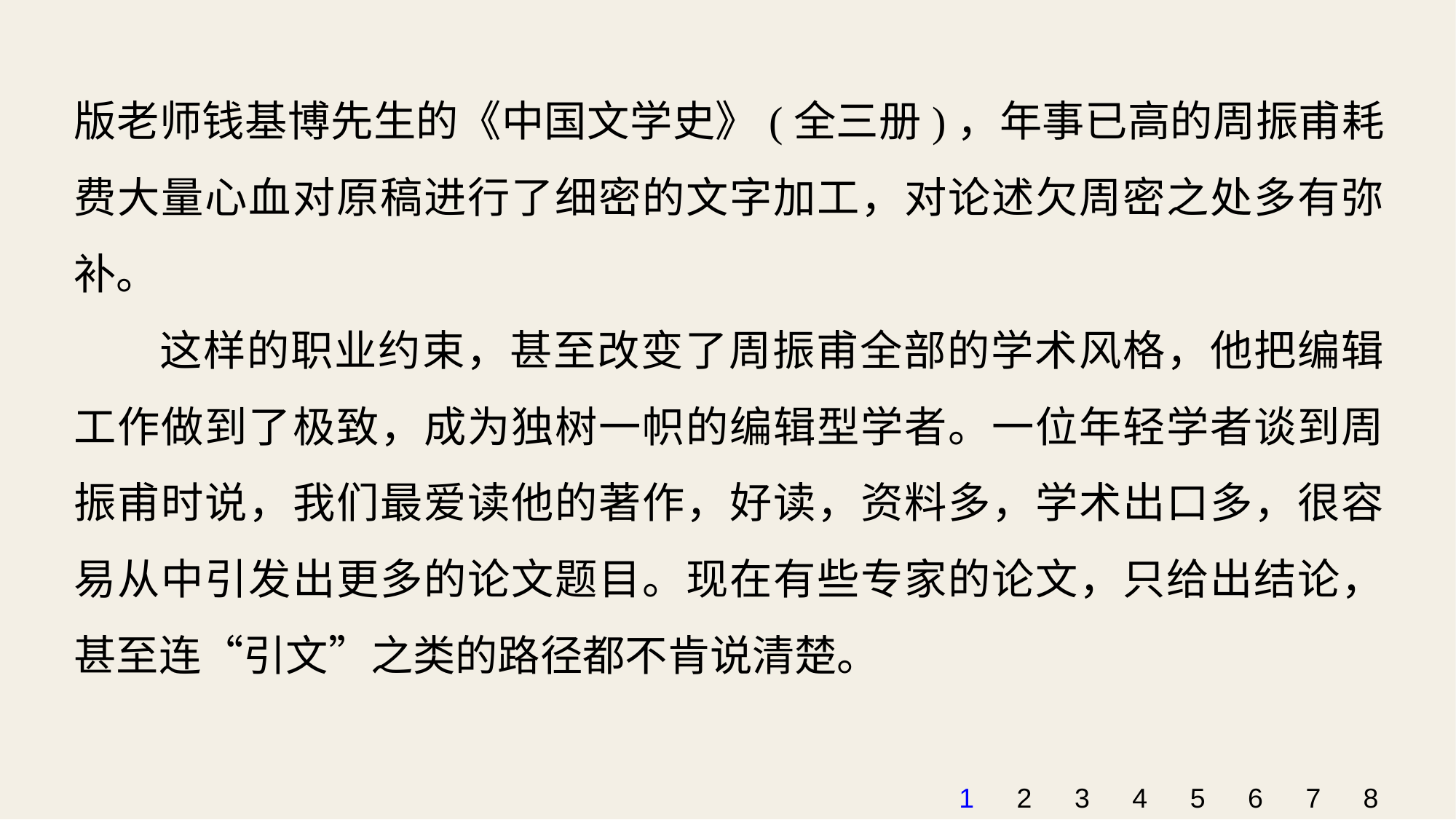

版老师钱基博先生的《中国文学史》(全三册)，年事已高的周振甫耗费大量心血对原稿进行了细密的文字加工，对论述欠周密之处多有弥补。
这样的职业约束，甚至改变了周振甫全部的学术风格，他把编辑工作做到了极致，成为独树一帜的编辑型学者。一位年轻学者谈到周振甫时说，我们最爱读他的著作，好读，资料多，学术出口多，很容易从中引发出更多的论文题目。现在有些专家的论文，只给出结论，甚至连“引文”之类的路径都不肯说清楚。
1
2
3
4
5
6
7
8